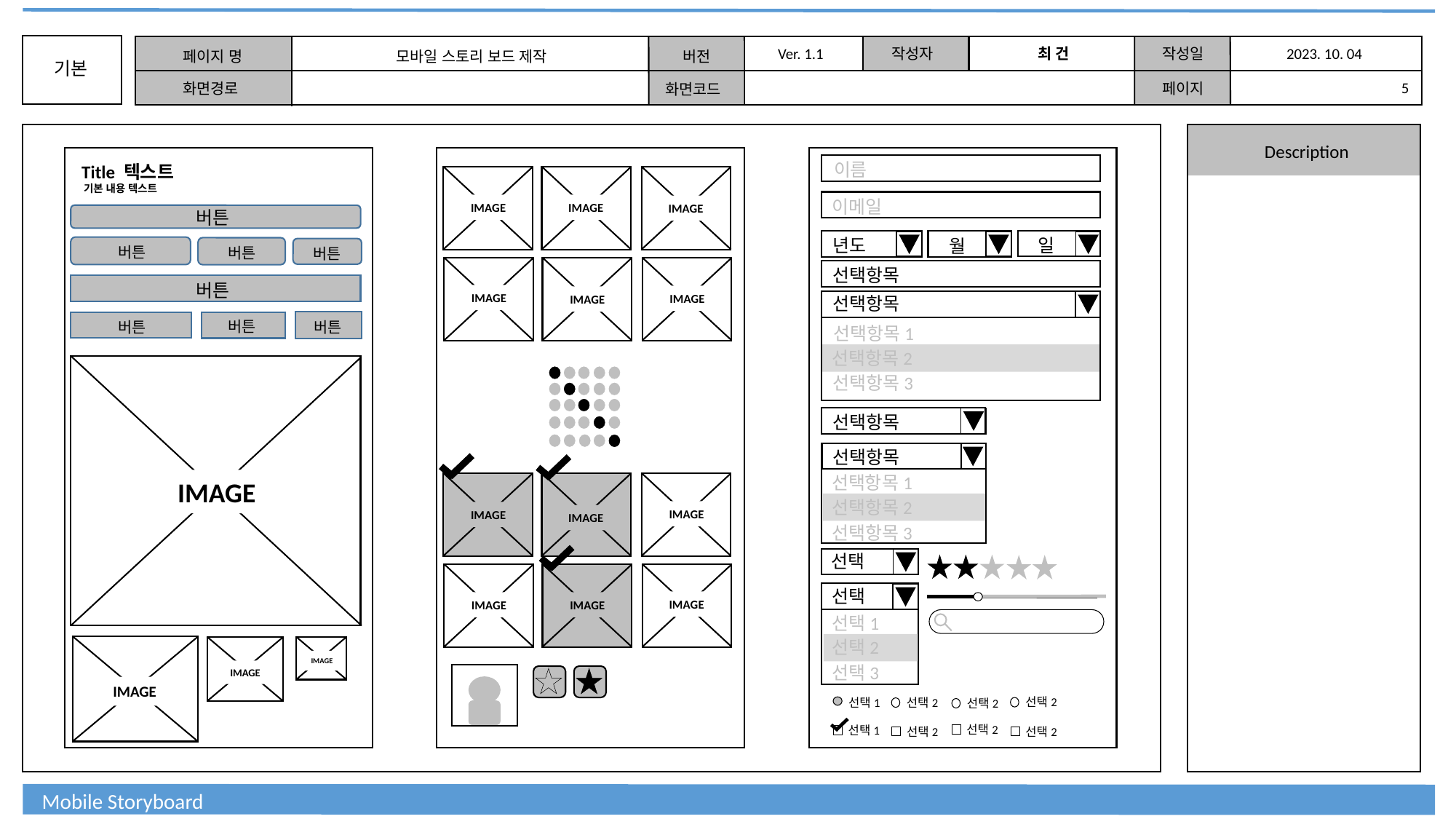

Ver. 1.1
2023. 10. 04
최 건
작성자
작성일
버전
페이지 명
모바일 스토리 보드 제작
5
화면경로
페이지
화면코드
기본

Description

IMAGE

IMAGE

IMAGE

IMAGE

IMAGE

IMAGE

IMAGE

IMAGE

IMAGE

IMAGE

IMAGE

IMAGE

이름

Title 텍스트
기본 내용 텍스트
이메일

버튼

버튼
년도
일
월

버튼
버튼

버튼

버튼
선택항목

선택항목

버튼

버튼
선택항목1
선택항목2

IMAGE
선택항목3
선택항목

선택항목

선택항목1
선택항목2

선택항목3
선택

선택

선택1

선택2

IMAGE

IMAGE

IMAGE
선택3
선택2

선택2

선택1

선택2

선택2

선택1

선택2

선택2

Mobile Storyboard